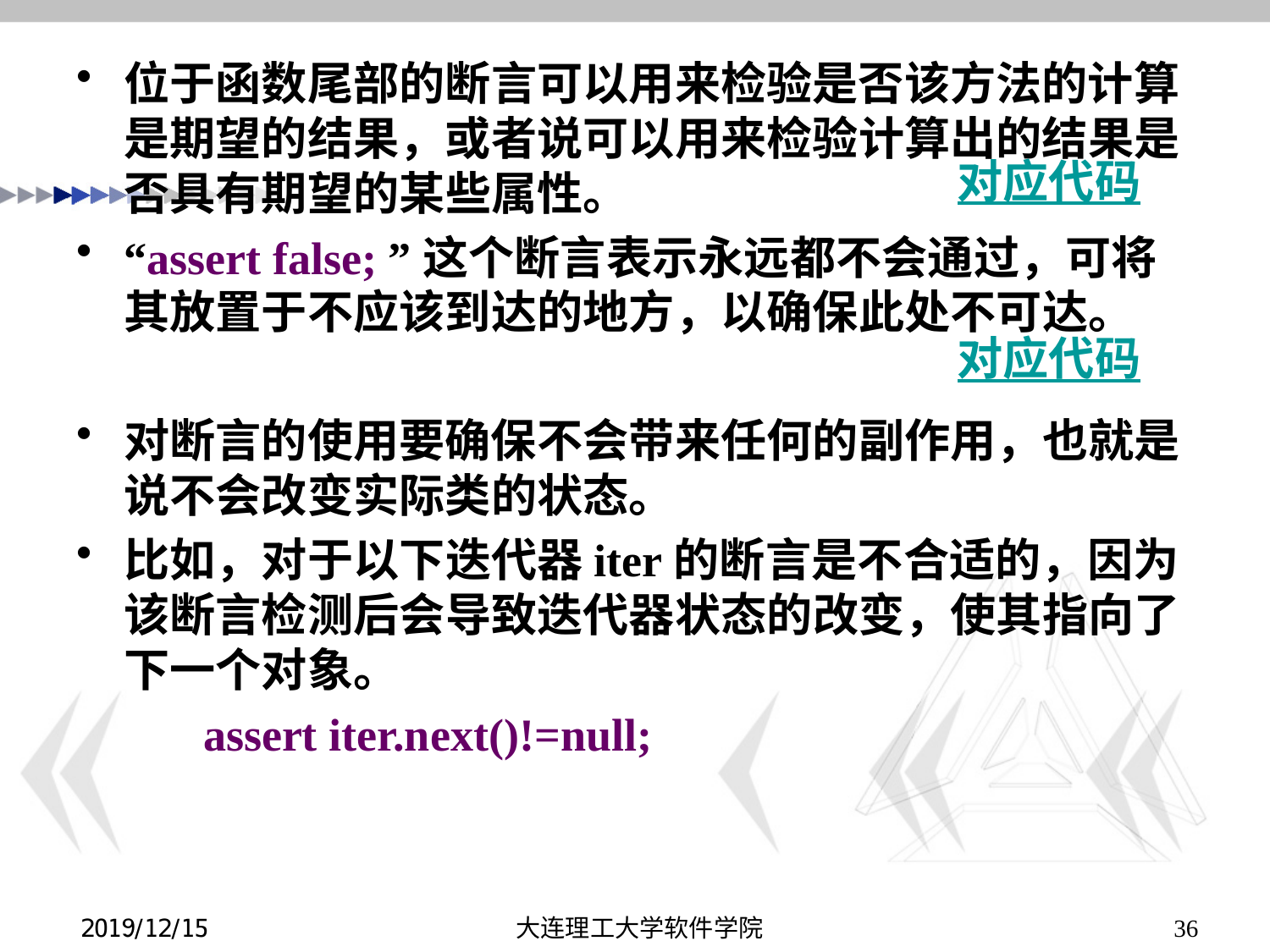

# 位于函数尾部的断言可以用来检验是否该方法的计算是期望的结果，或者说可以用来检验计算出的结果是否具有期望的某些属性。
“assert false; ”这个断言表示永远都不会通过，可将其放置于不应该到达的地方，以确保此处不可达。

对断言的使用要确保不会带来任何的副作用，也就是说不会改变实际类的状态。
比如，对于以下迭代器iter的断言是不合适的，因为该断言检测后会导致迭代器状态的改变，使其指向了下一个对象。
	assert iter.next()!=null;

对应代码
对应代码
2019/12/15
大连理工大学软件学院
36